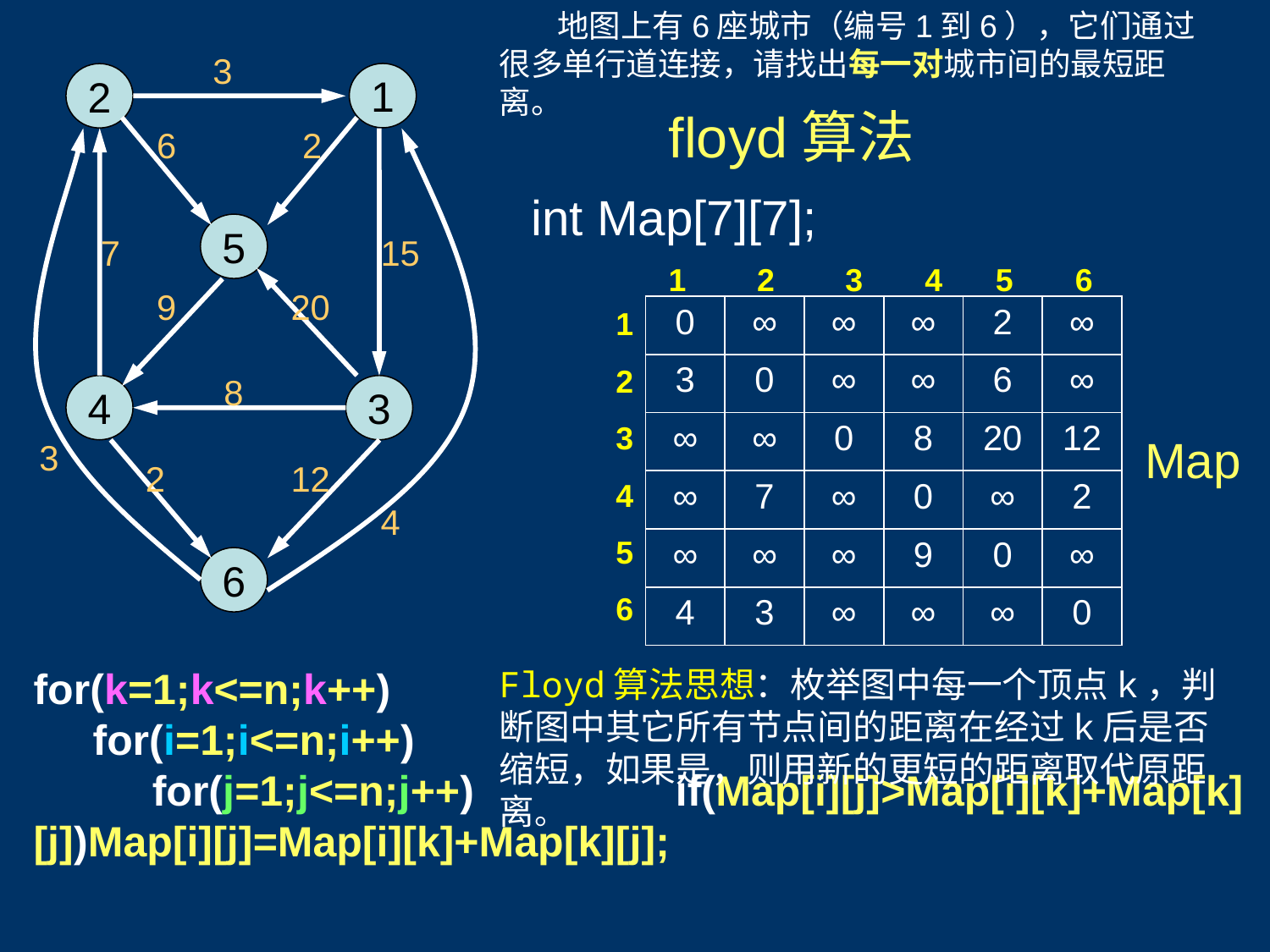

地图上有6座城市（编号1到6），它们通过很多单行道连接，请找出每一对城市间的最短距离。
3
1
2

6

2

5
7
15

9
20
8
4
3

3

2
12
4
6
floyd算法
int Map[7][7];
1        2        3       4      5       6
| 0 | ∞ | ∞ | ∞ | 2 | ∞ |
| --- | --- | --- | --- | --- | --- |
| 3 | 0 | ∞ | ∞ | 6 | ∞ |
| ∞ | ∞ | 0 | 8 | 20 | 12 |
| ∞ | 7 | ∞ | 0 | ∞ | 2 |
| ∞ | ∞ | ∞ | 9 | 0 | ∞ |
| 4 | 3 | ∞ | ∞ | ∞ | 0 |
1
2
3
4
5
6
Map
for(k=1;k<=n;k++)
     for(i=1;i<=n;i++)
          for(j=1;j<=n;j++)                 if(Map[i][j]>Map[i][k]+Map[k][j])Map[i][j]=Map[i][k]+Map[k][j];
Floyd算法思想：枚举图中每一个顶点k，判断图中其它所有节点间的距离在经过k后是否缩短，如果是，则用新的更短的距离取代原距离。